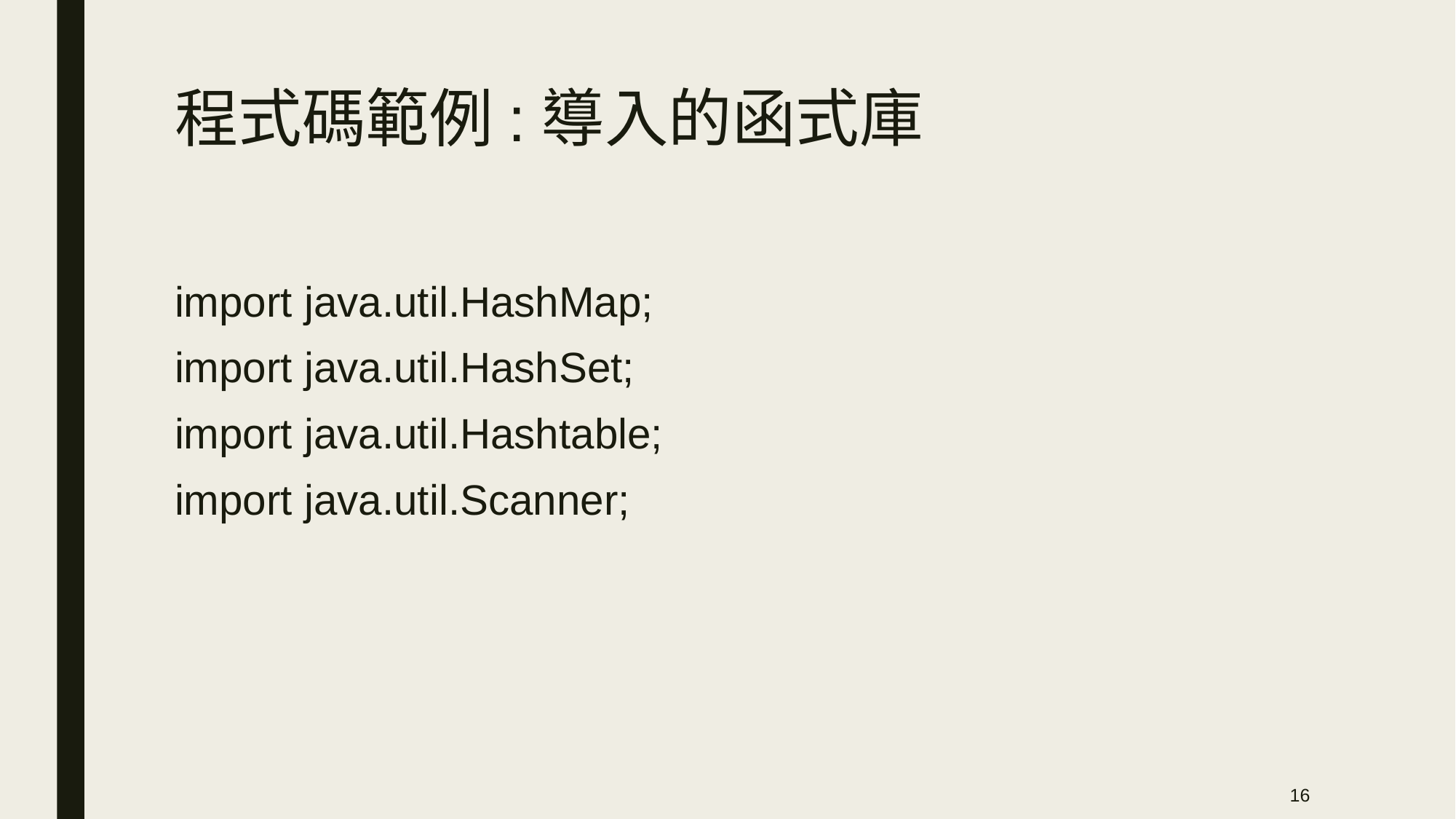

# 程式碼範例:導入的函式庫
import java.util.HashMap;
import java.util.HashSet;
import java.util.Hashtable;
import java.util.Scanner;
16